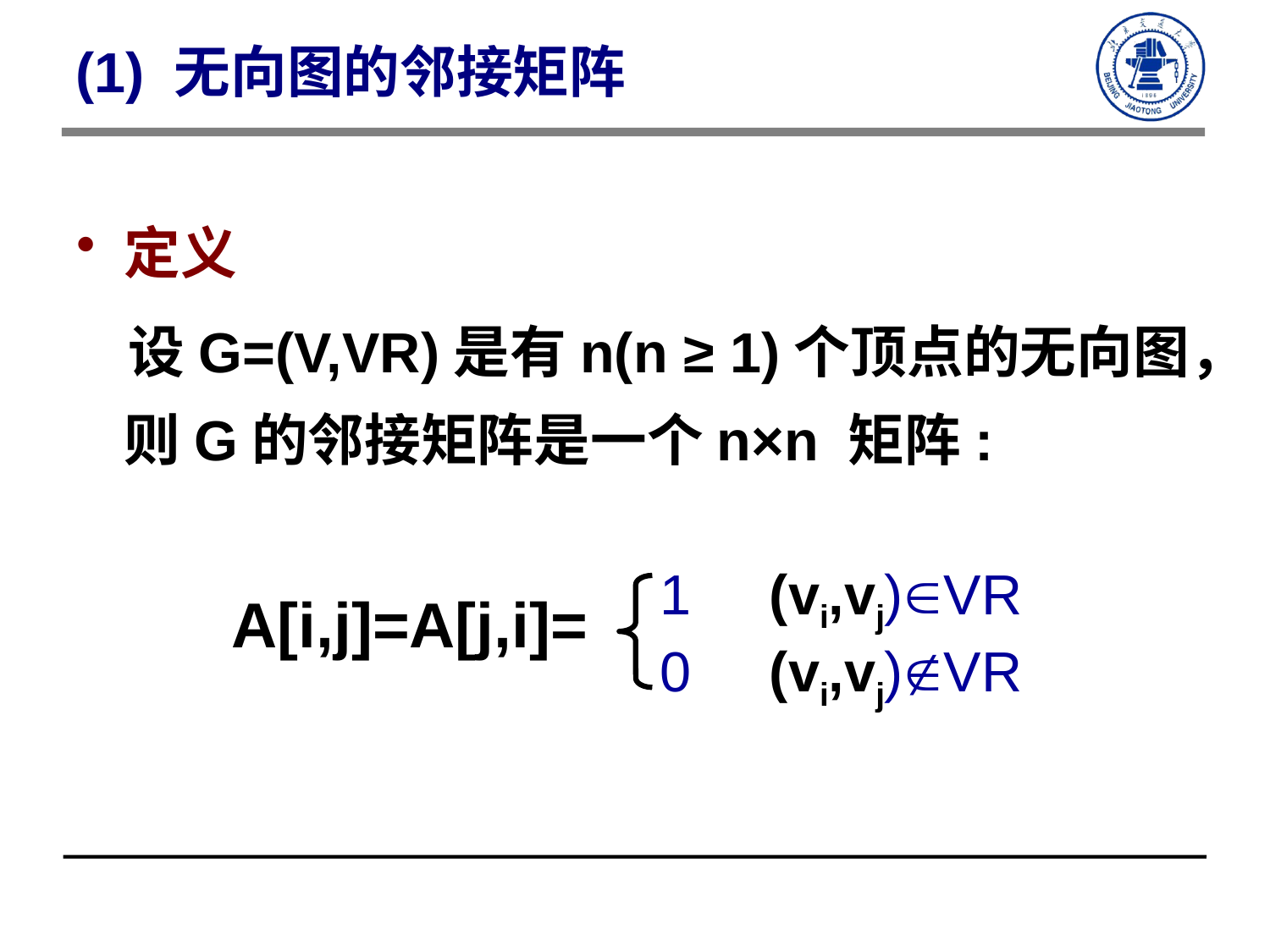

(1) 无向图的邻接矩阵
定义
   设G=(V,VR)是有n(n ≥ 1)个顶点的无向图，则G的邻接矩阵是一个n×n 矩阵:
1     (vi,vj)∈VR

A[i,j]=A[j,i]=
0     (vi,vj)∉VR